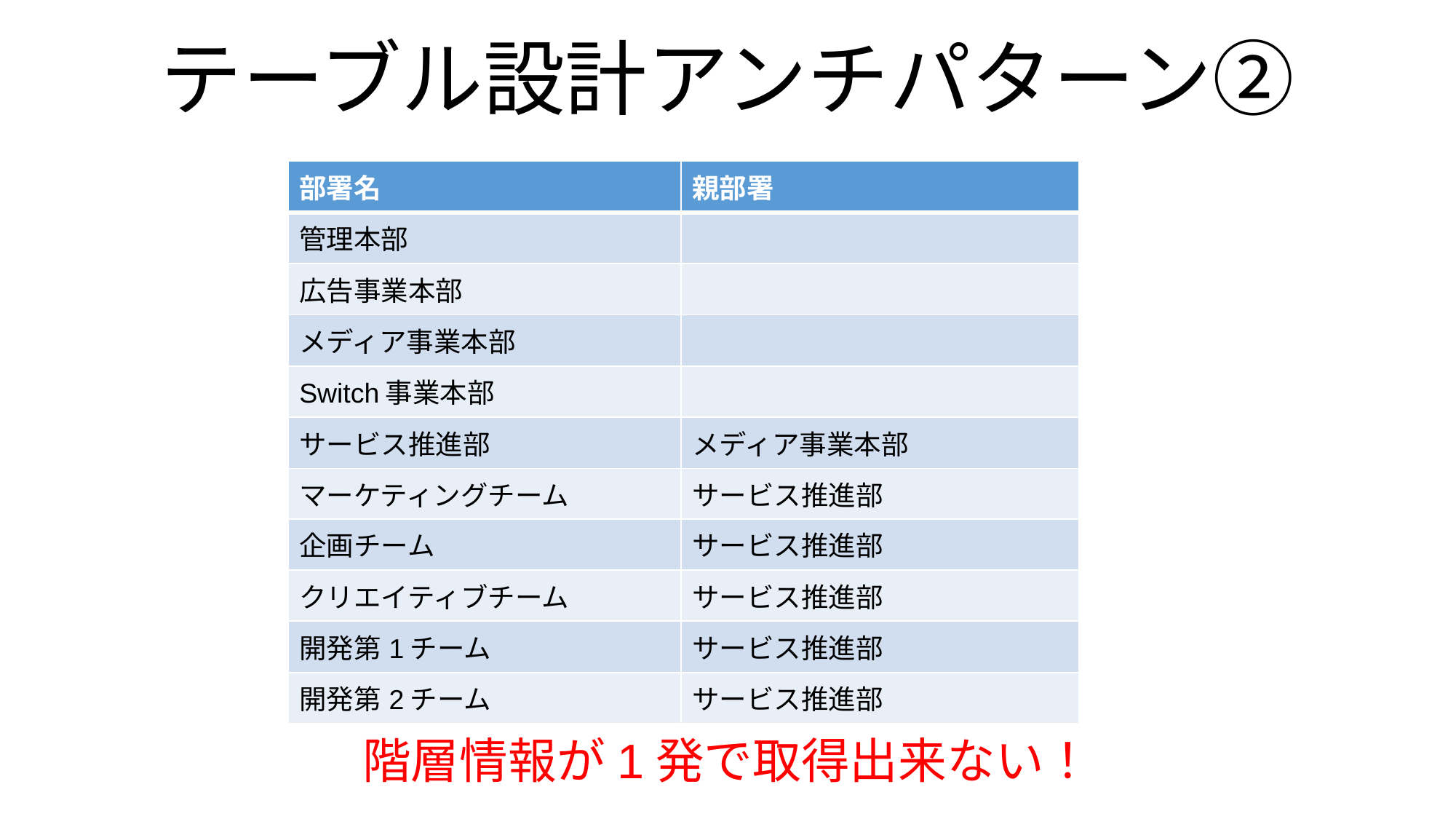

# テーブル設計アンチパターン②
| 部署名 | 親部署 |
| --- | --- |
| 管理本部 |  |
| 広告事業本部 |  |
| メディア事業本部 |  |
| Switch事業本部 |  |
| サービス推進部 | メディア事業本部 |
| マーケティングチーム | サービス推進部 |
| 企画チーム | サービス推進部 |
| クリエイティブチーム | サービス推進部 |
| 開発第1チーム | サービス推進部 |
| 開発第2チーム | サービス推進部 |
階層情報が1発で取得出来ない！